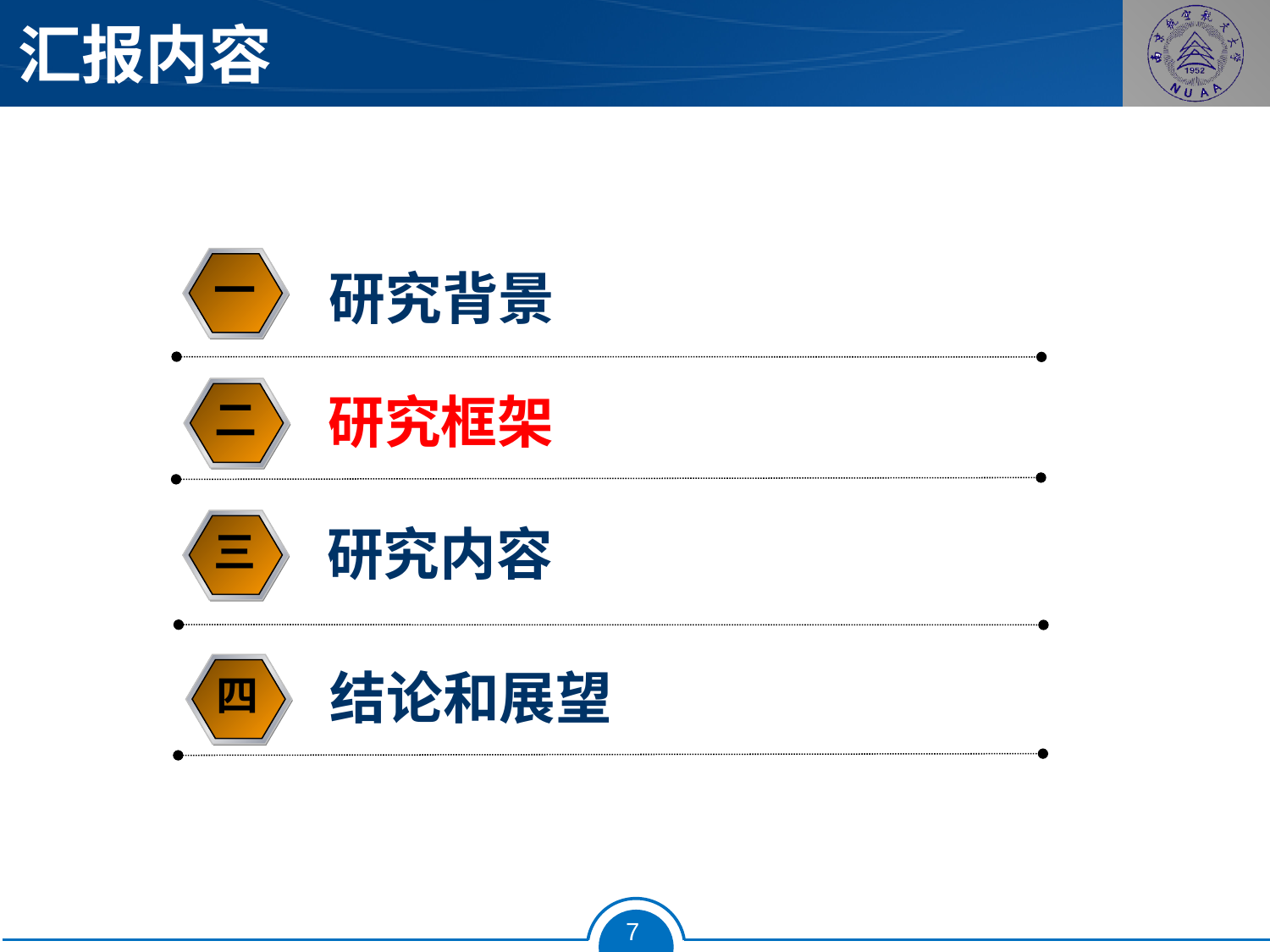

汇报内容

   研究背景
一

   研究框架

二

   研究内容

三

   结论和展望

四